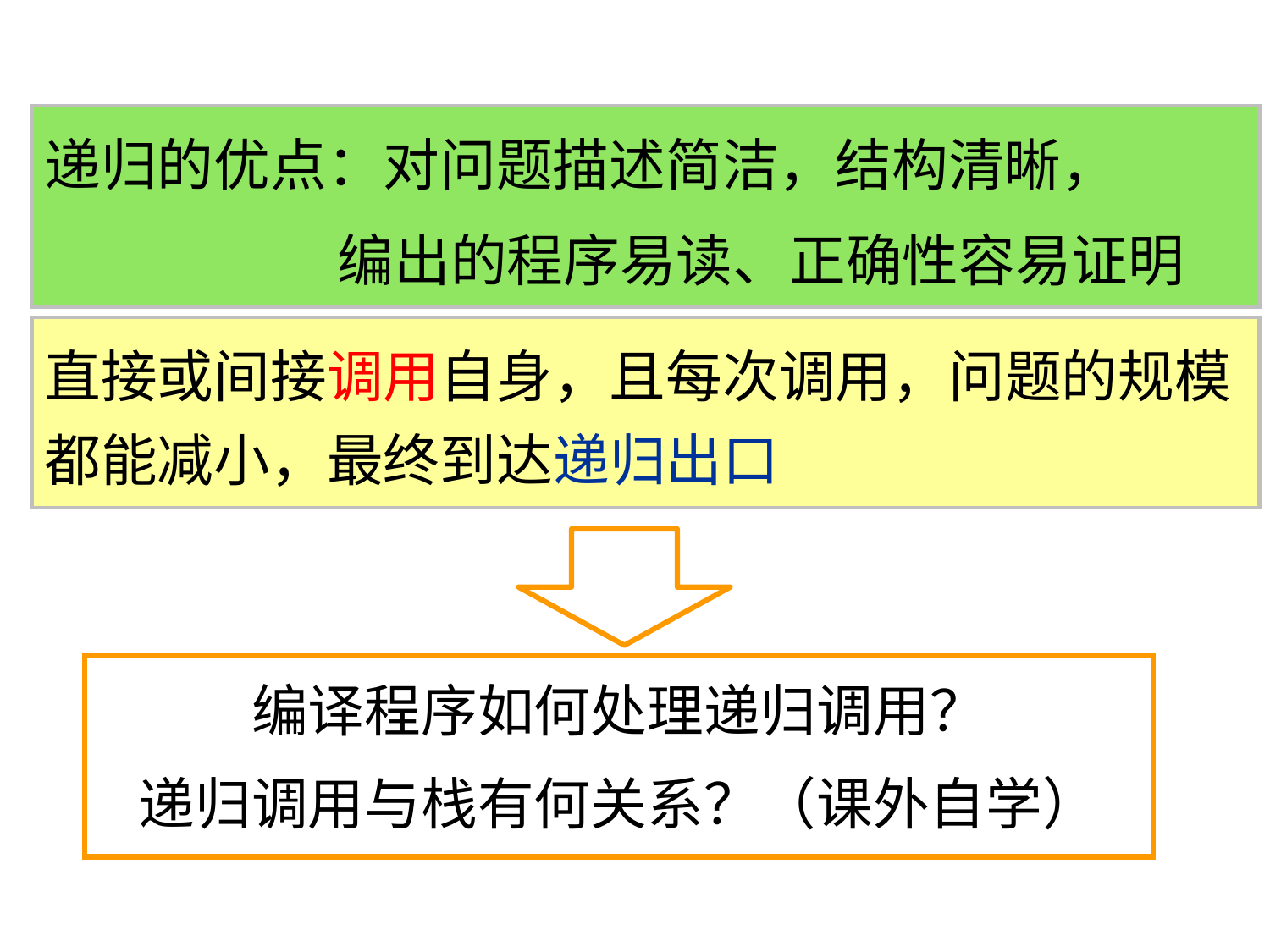

递归的优点：对问题描述简洁，结构清晰，
                      编出的程序易读、正确性容易证明
直接或间接调用自身，且每次调用，问题的规模都能减小，最终到达递归出口

编译程序如何处理递归调用？
递归调用与栈有何关系？（课外自学）